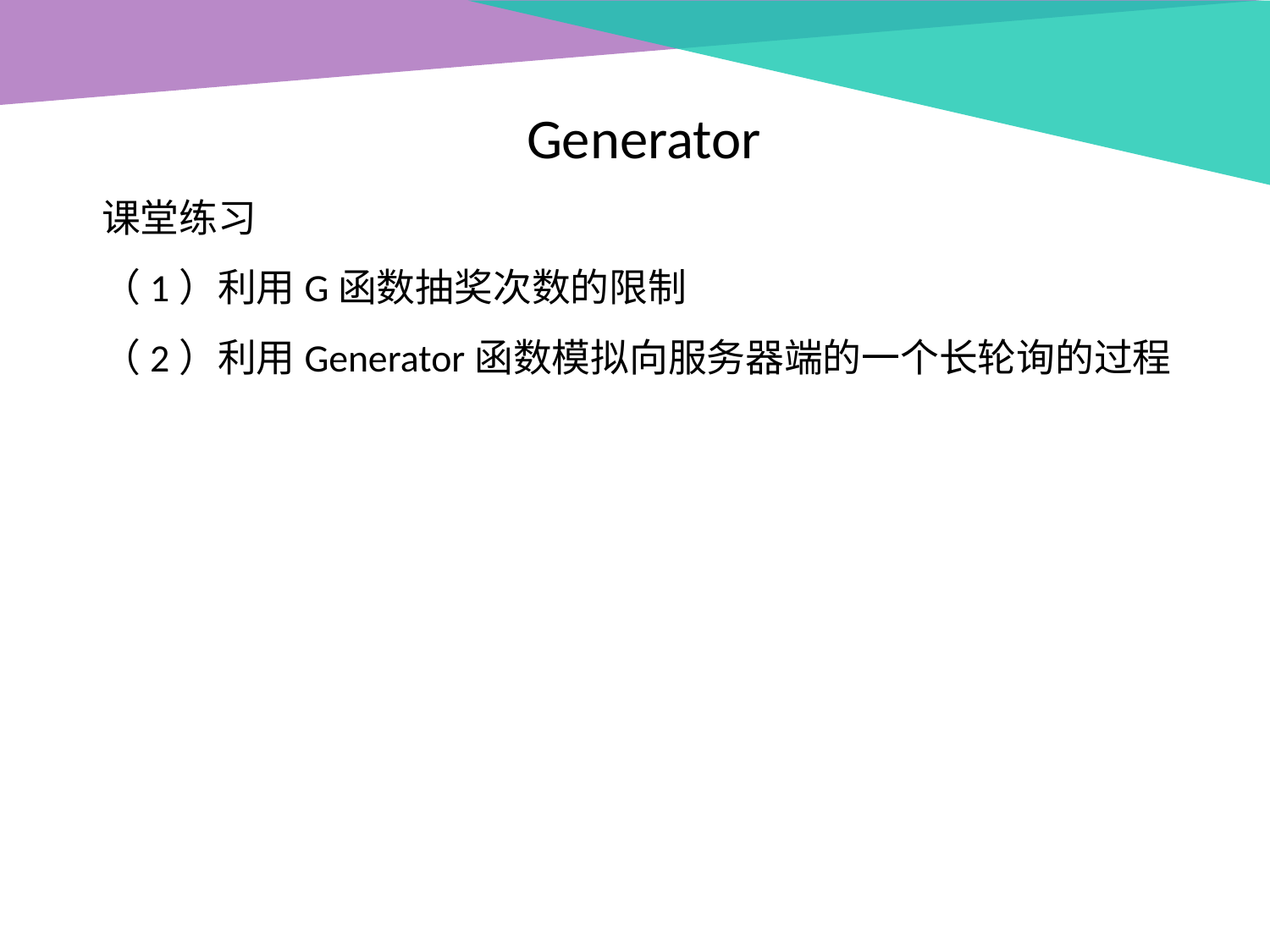

Generator
课堂练习
（1）利用G函数抽奖次数的限制
（2）利用Generator函数模拟向服务器端的一个长轮询的过程